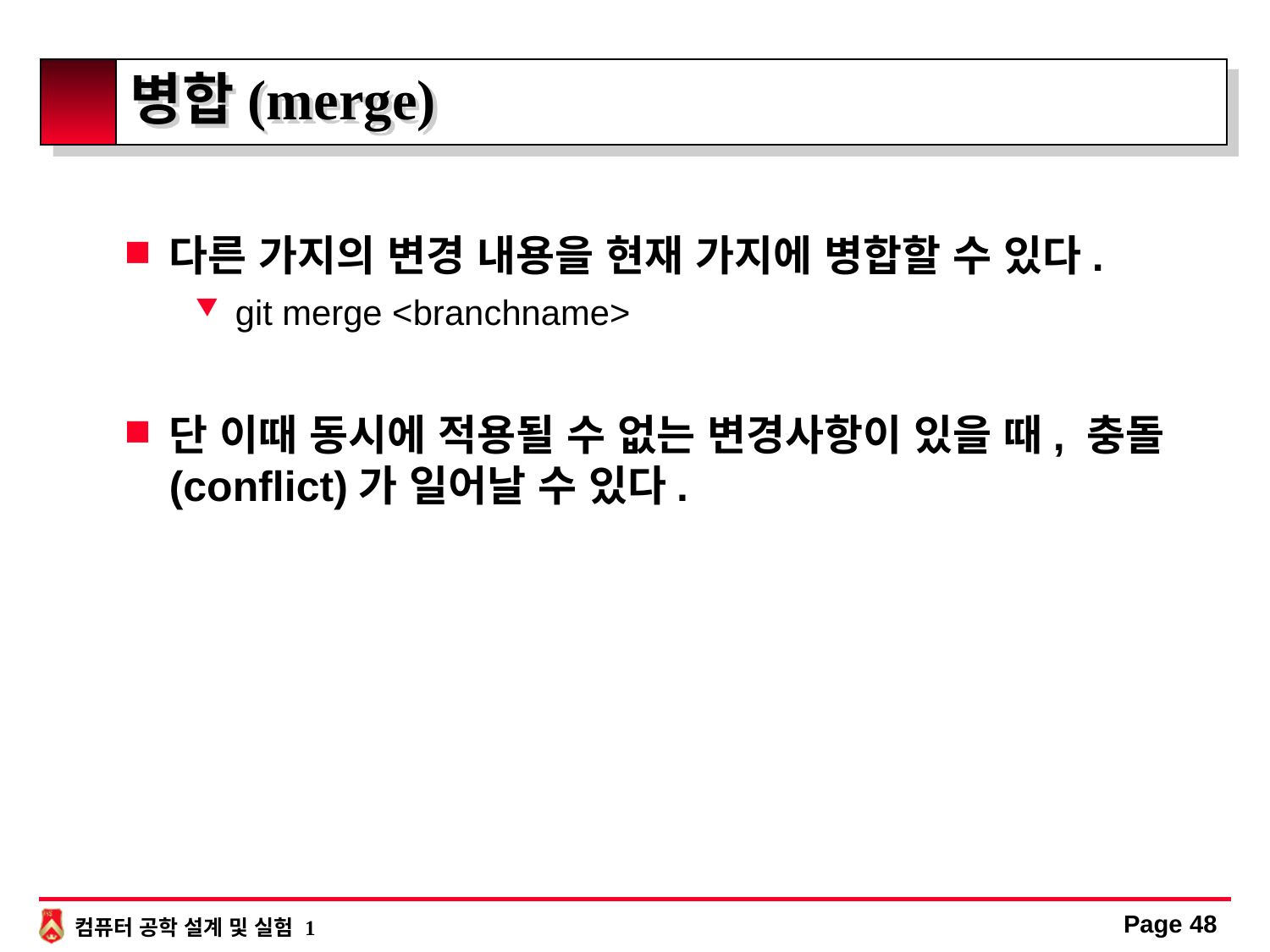

# 병합(merge)

다른 가지의 변경 내용을 현재 가지에 병합할 수 있다.
git merge <branchname>

단 이때 동시에 적용될 수 없는 변경사항이 있을 때, 충돌(conflict)가 일어날 수 있다.
Page 48